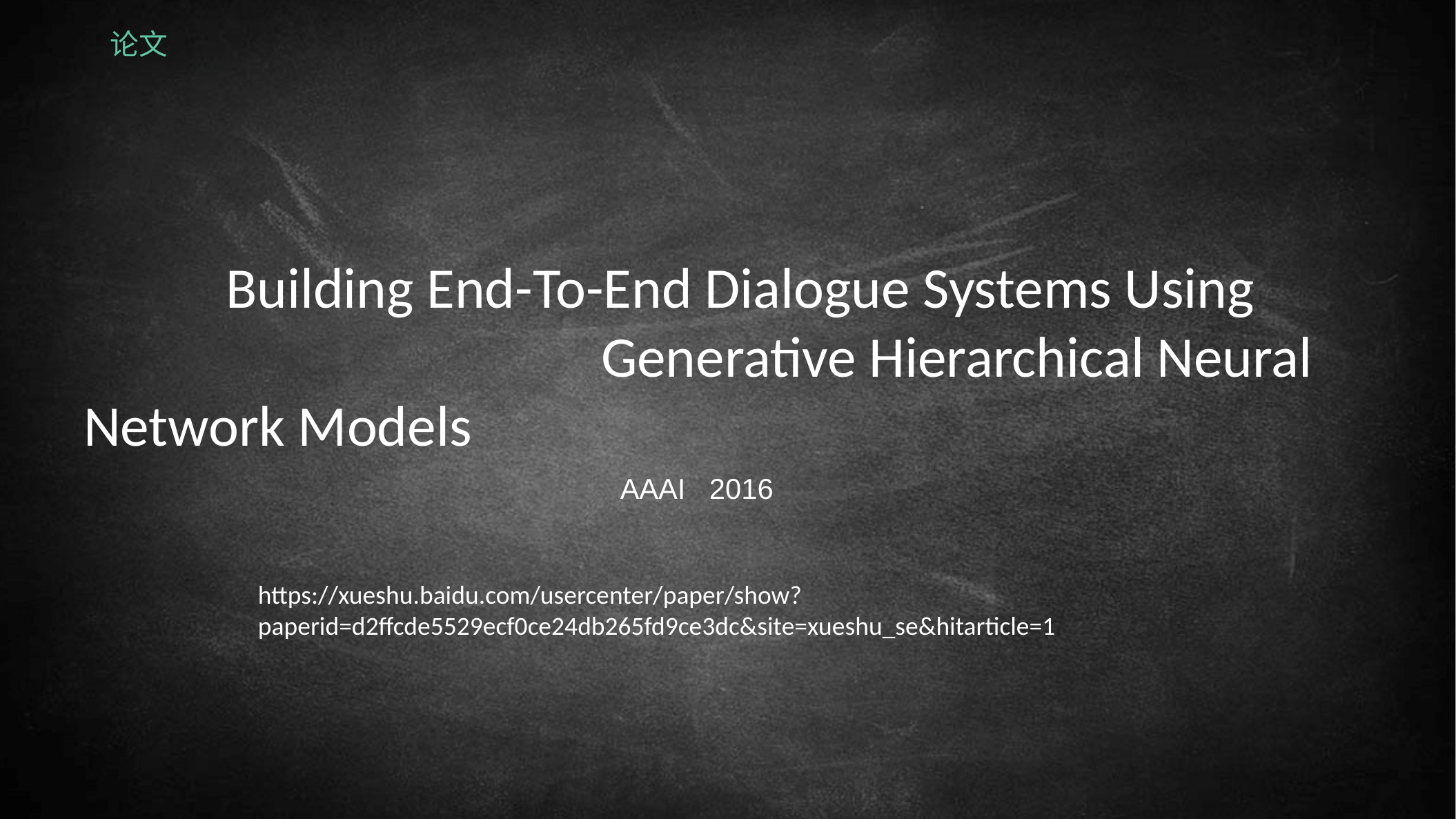

论文
           Building End-To-End Dialogue Systems Using                                        	Generative Hierarchical Neural Network Models
AAAI   2016
https://xueshu.baidu.com/usercenter/paper/show?paperid=d2ffcde5529ecf0ce24db265fd9ce3dc&site=xueshu_se&hitarticle=1